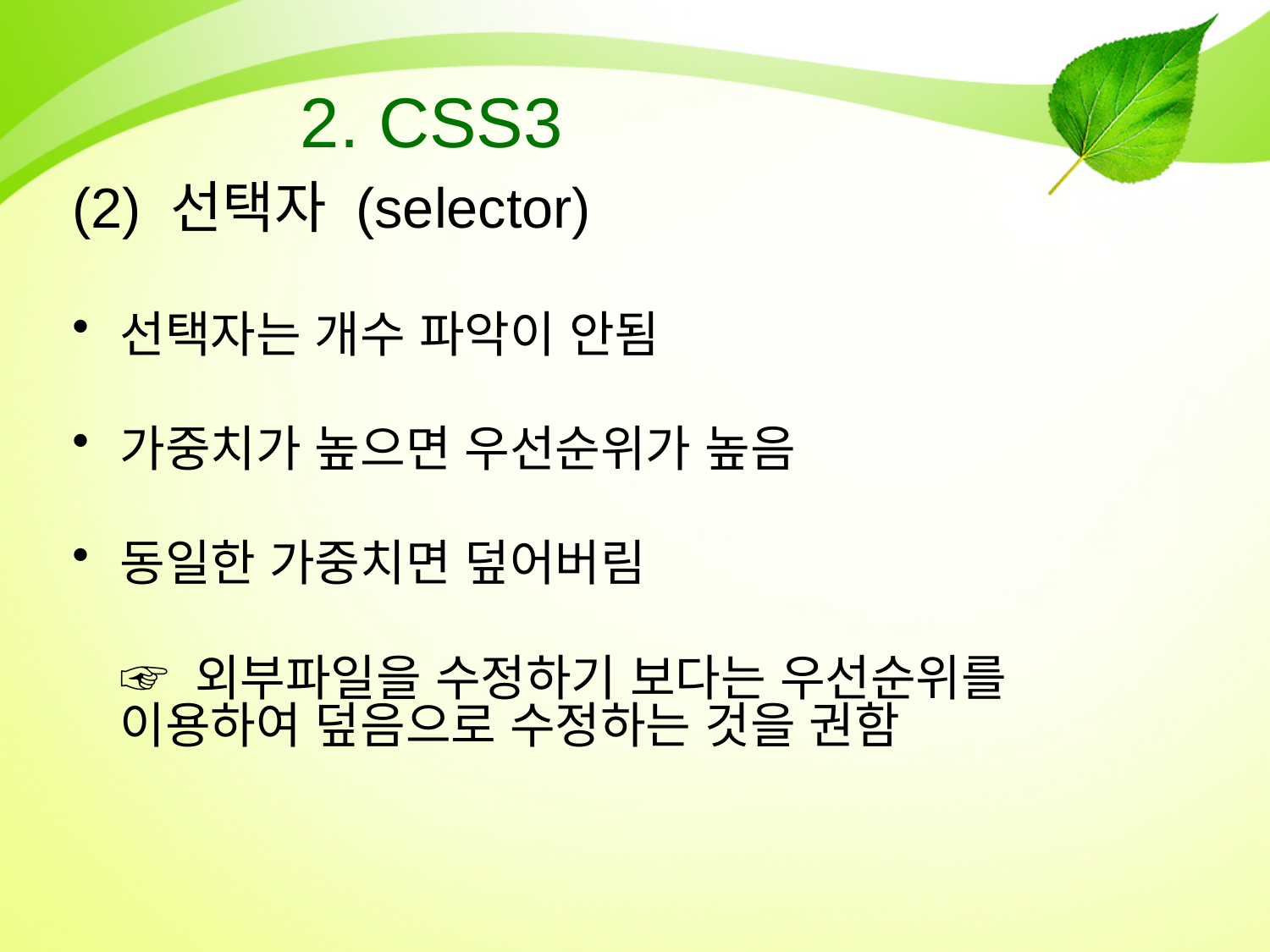

# 2. CSS3
(2) 선택자 (selector)

선택자는 개수 파악이 안됨

가중치가 높으면 우선순위가 높음

동일한 가중치면 덮어버림

	☞ 외부파일을 수정하기 보다는 우선순위를 이용하여 덮음으로 수정하는 것을 권함